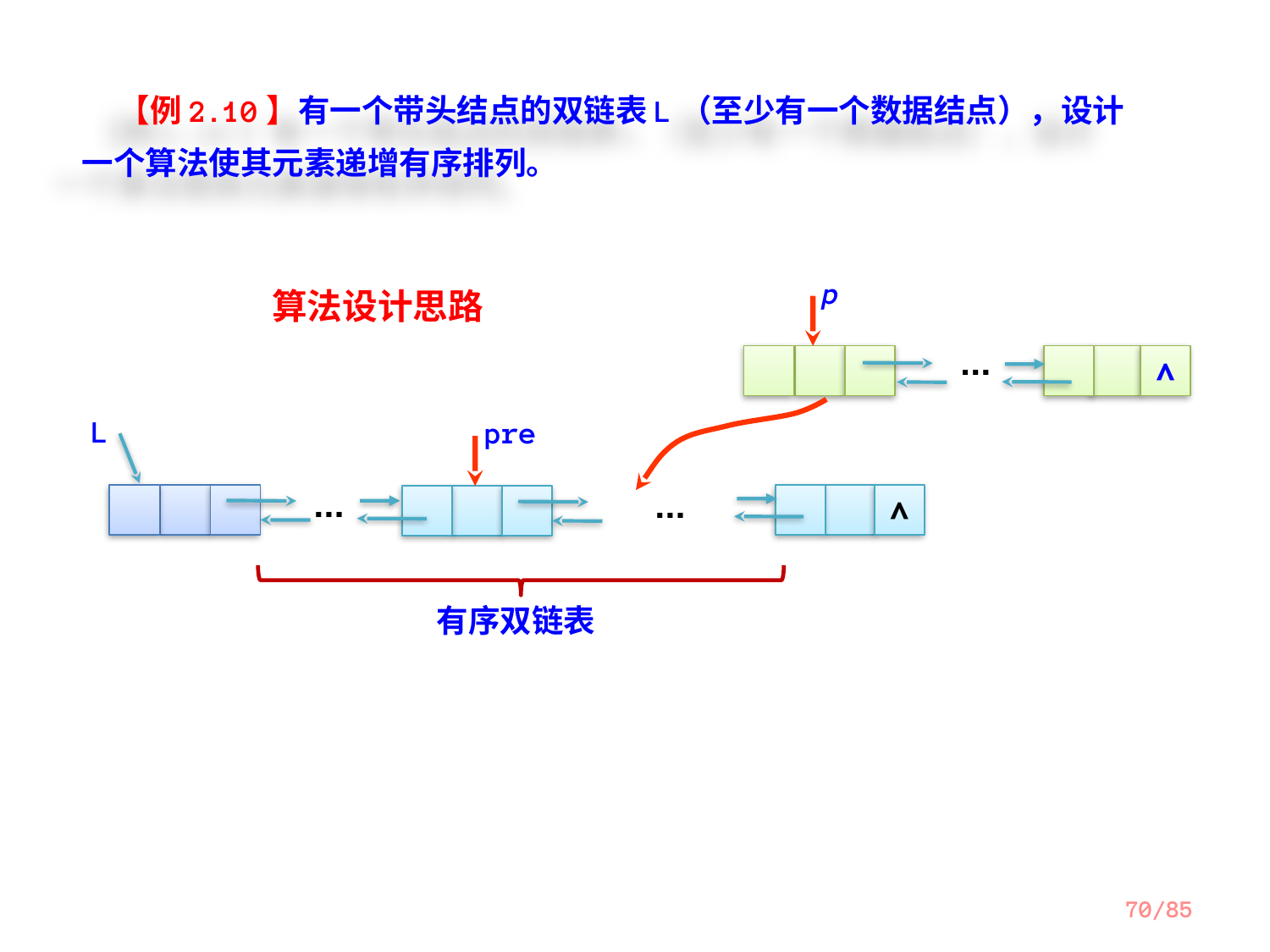

【例2.10】有一个带头结点的双链表L（至少有一个数据结点），设计一个算法使其元素递增有序排列。
p
算法设计思路

…

∧

L
pre

…
…

∧

有序双链表
70/85